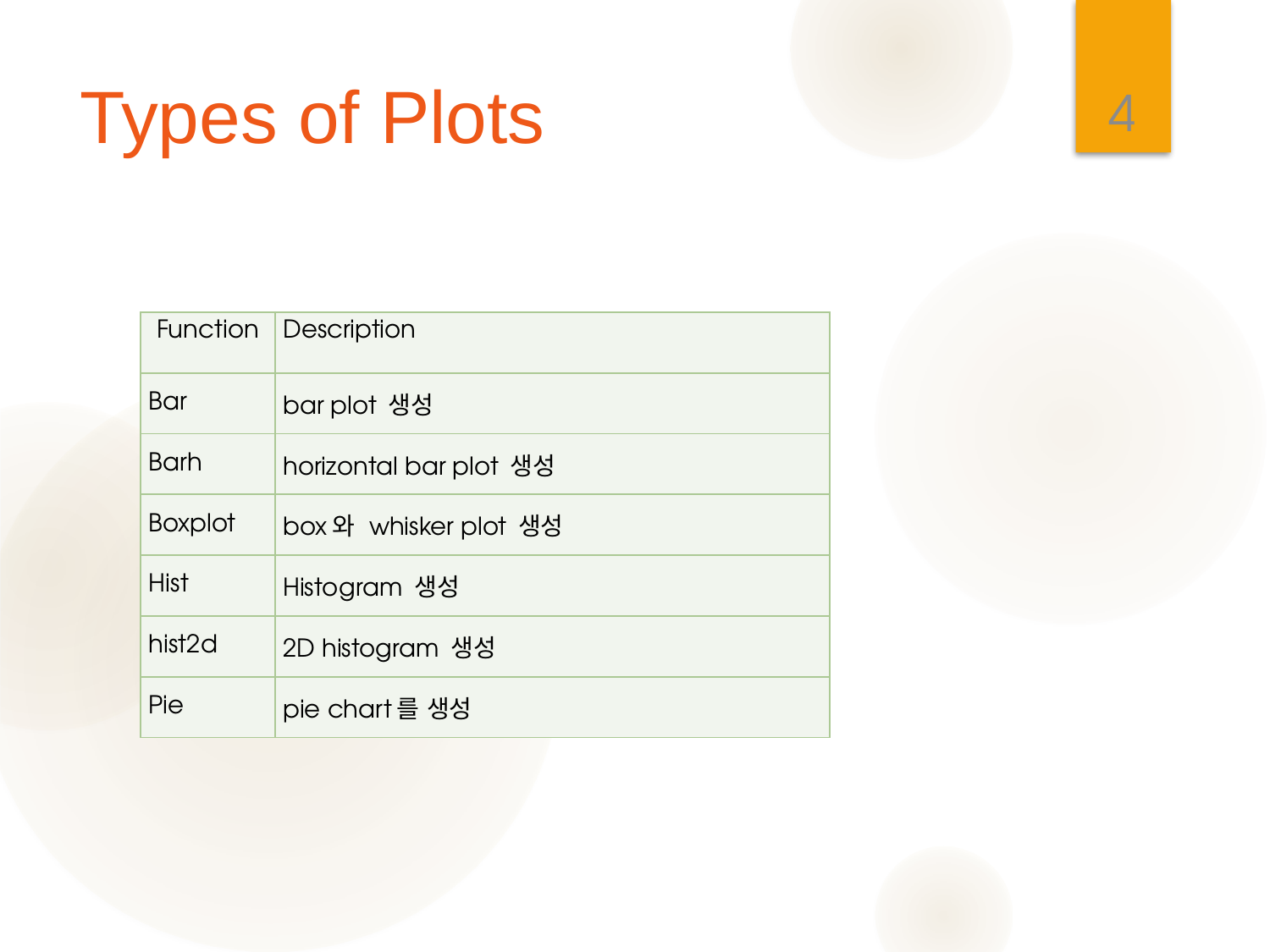

4
# Types of Plots
| Function | Description |
| --- | --- |
| Bar | bar plot 생성 |
| Barh | horizontal bar plot 생성 |
| Boxplot | box와 whisker plot 생성 |
| Hist | Histogram 생성 |
| hist2d | 2D histogram 생성 |
| Pie | pie chart를 생성 |